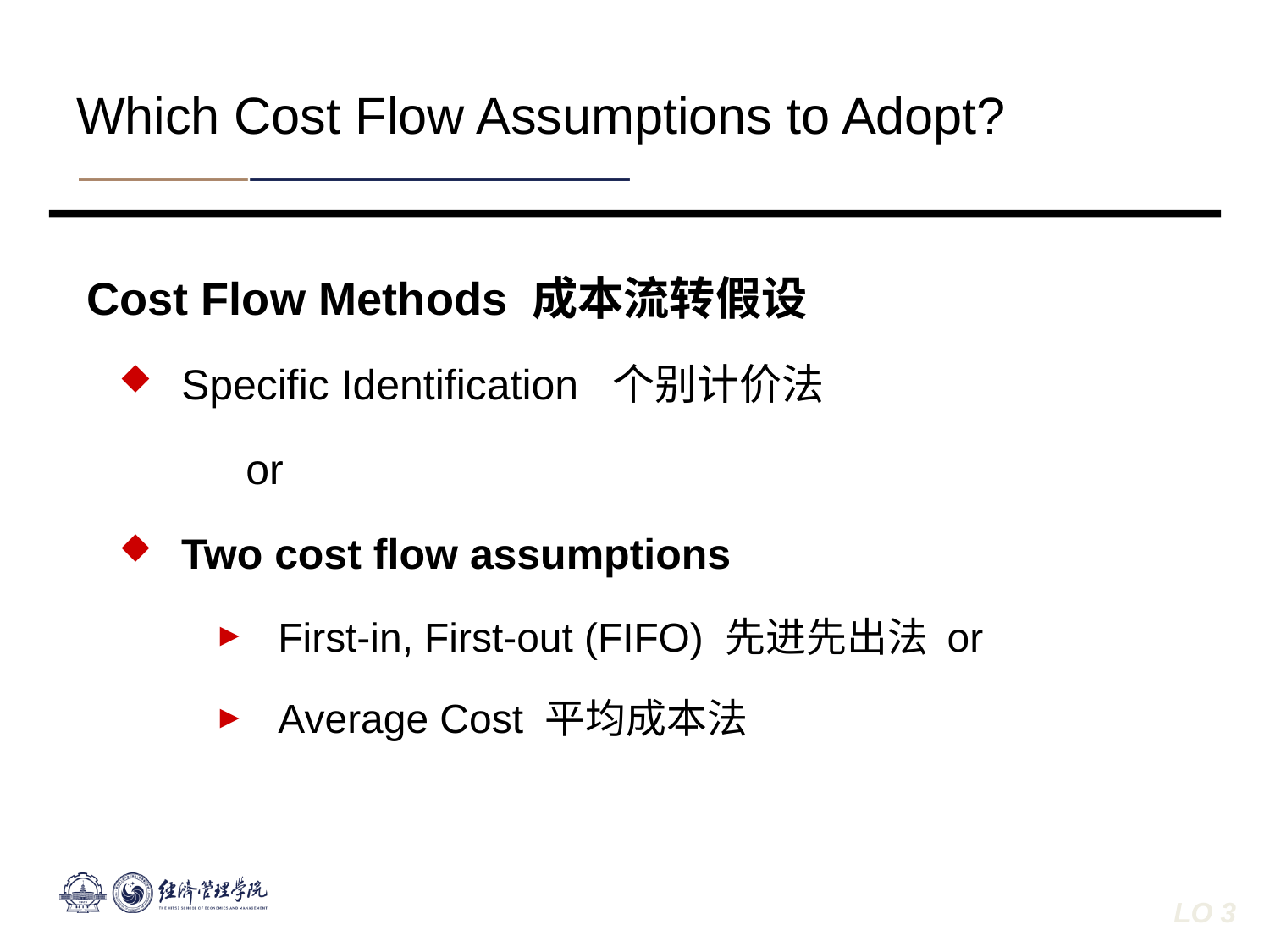

Which Cost Flow Assumptions to Adopt?

Cost Flow Methods 成本流转假设
Specific Identification  个别计价法
	or
Two cost flow assumptions
First-in, First-out (FIFO) 先进先出法 or
Average Cost 平均成本法
LO 3